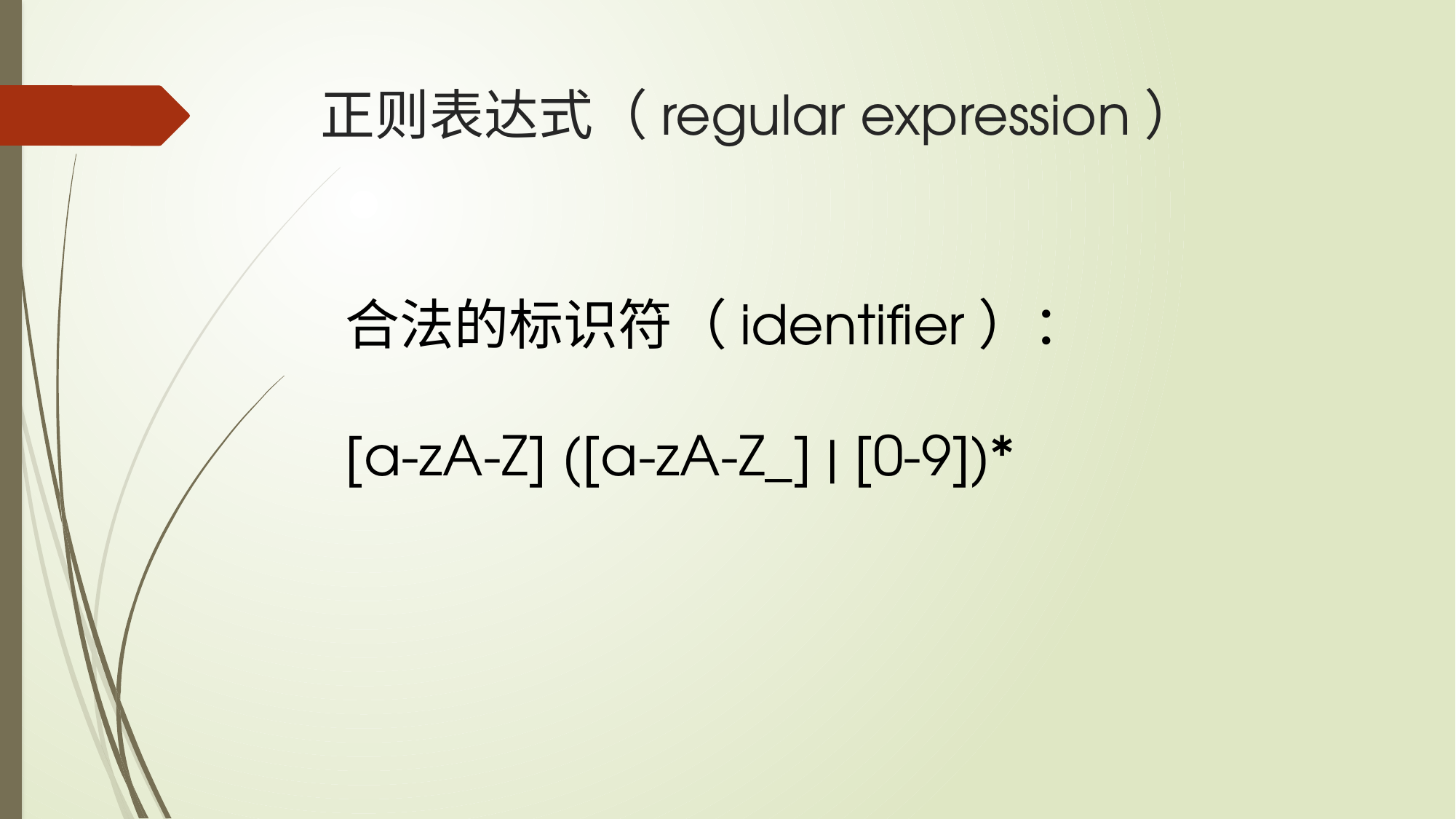

# 正则表达式（regular expression）
合法的标识符（identifier）：

[a-zA-Z] ([a-zA-Z_] | [0-9])*